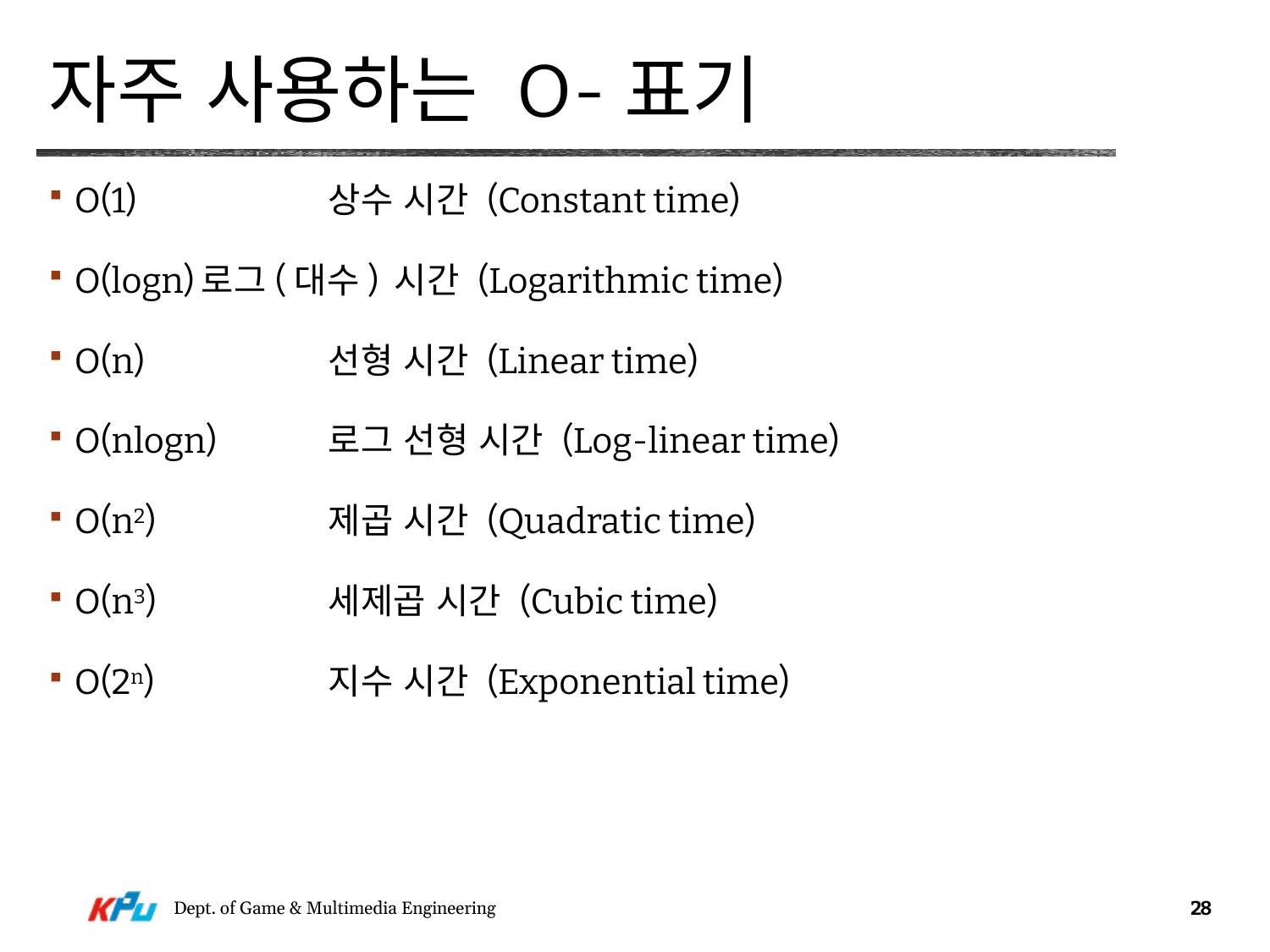

# 자주 사용하는 O-표기
O(1)		상수 시간 (Constant time)
O(logn)	로그(대수) 시간 (Logarithmic time)
O(n)		선형 시간 (Linear time)
O(nlogn)	로그 선형 시간 (Log-linear time)
O(n2)		제곱 시간 (Quadratic time)
O(n3)		세제곱 시간 (Cubic time)
O(2n)		지수 시간 (Exponential time)
Dept. of Game & Multimedia Engineering
28